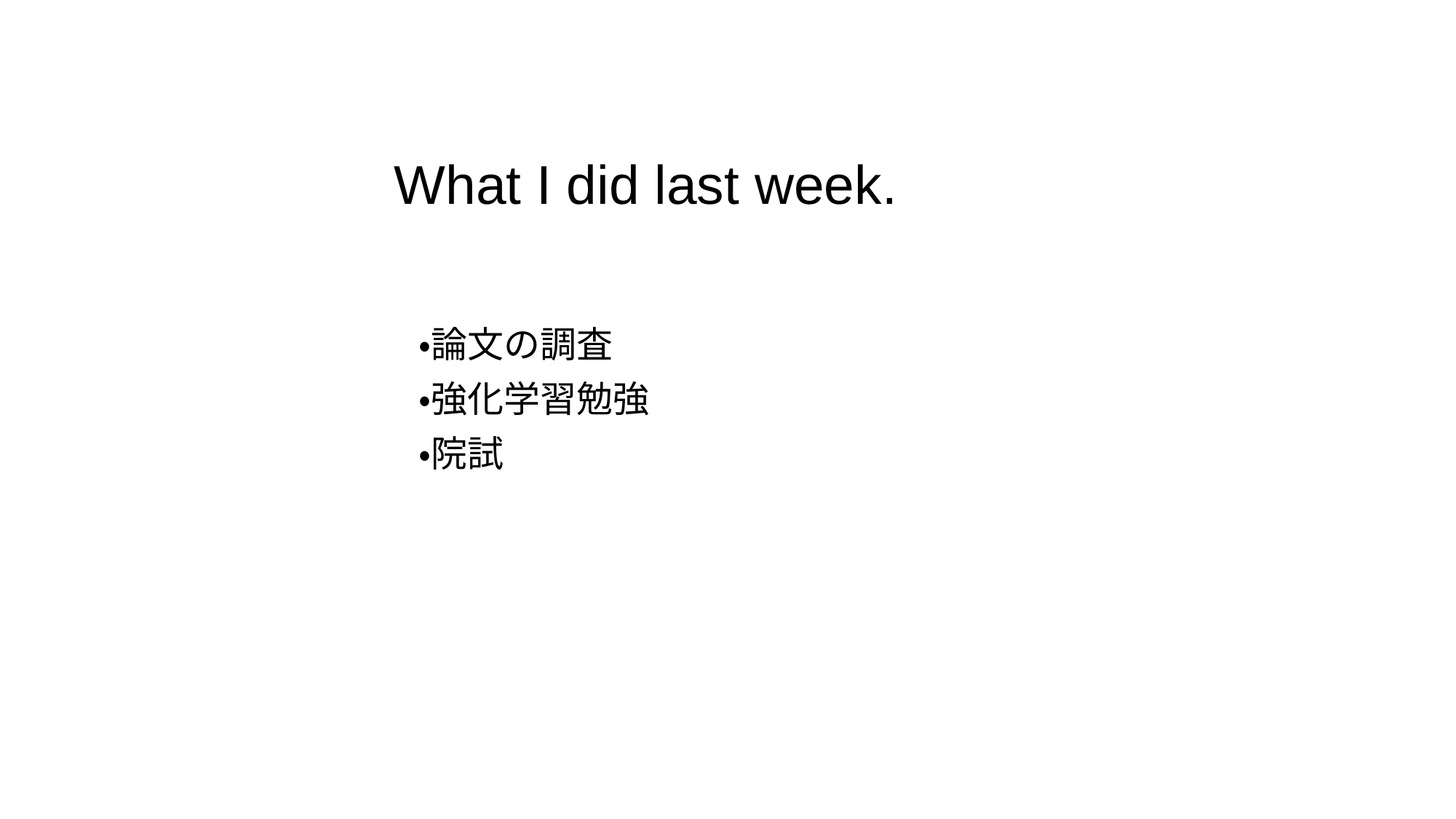

# What I did last week.
・論文の調査
・強化学習勉強
・院試